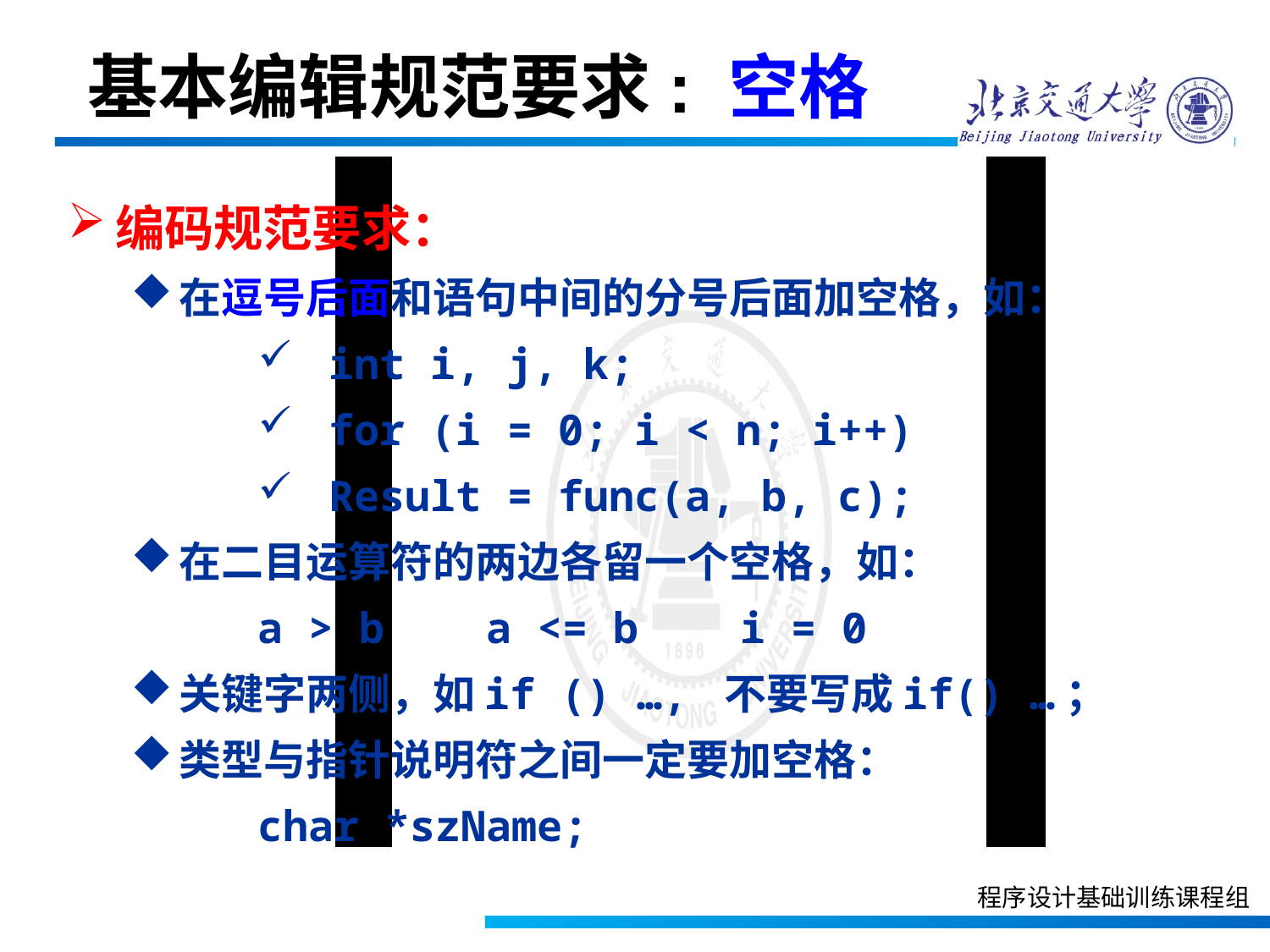

基本编辑规范要求: 空格
编码规范要求：
在逗号后面和语句中间的分号后面加空格，如：
int i, j, k;
for (i = 0; i < n; i++)
Result = func(a, b, c);
在二目运算符的两边各留一个空格，如：
a > b    a <= b    i = 0
关键字两侧，如if () …, 不要写成if() …；
类型与指针说明符之间一定要加空格：
char *szName;
程序设计基础训练课程组